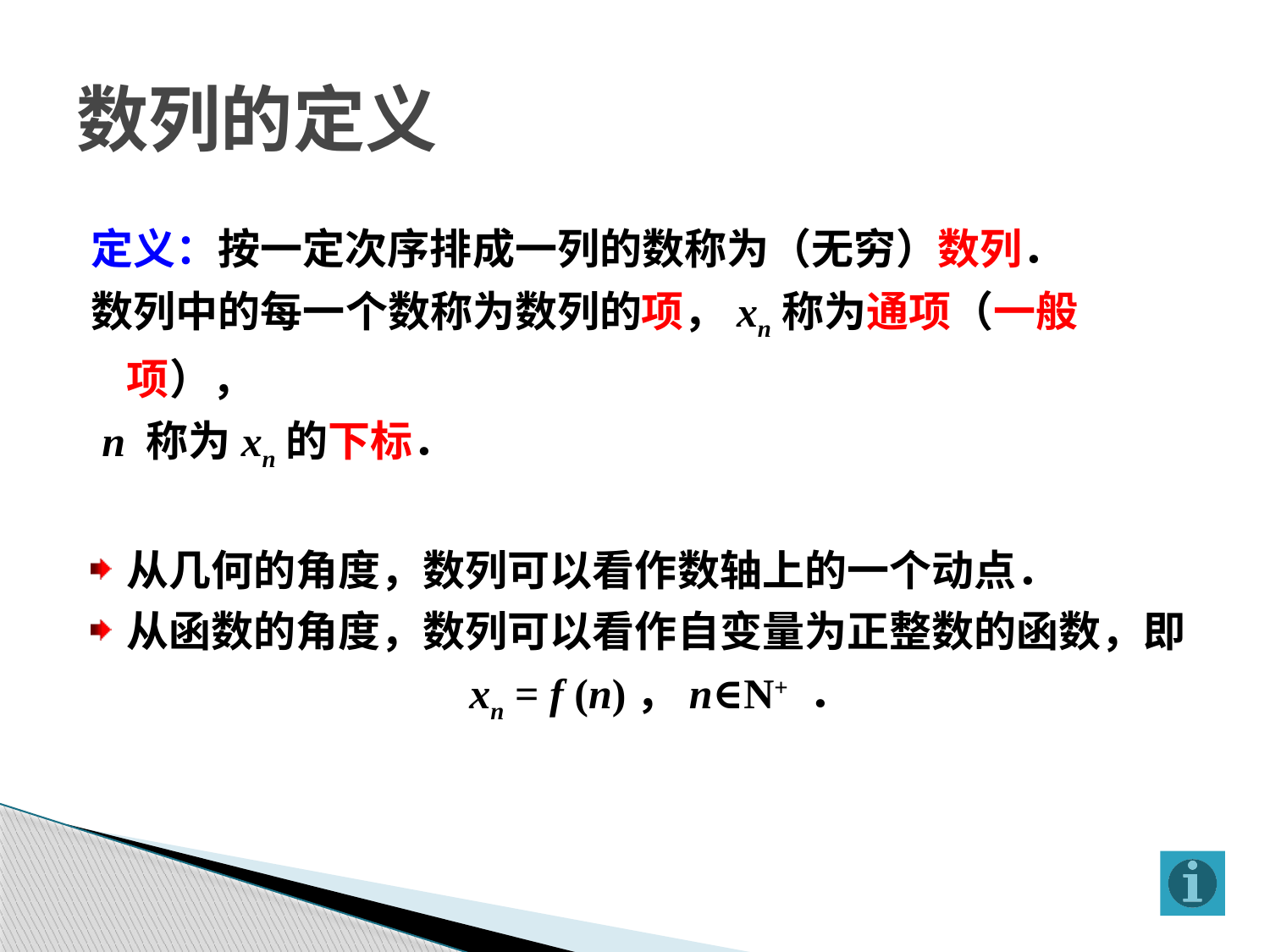

定义：按一定次序排成一列的数称为（无穷）数列．
数列中的每一个数称为数列的项，xn称为通项（一般项），
 n 称为xn的下标．

从几何的角度，数列可以看作数轴上的一个动点．
从函数的角度，数列可以看作自变量为正整数的函数，即
	xn = f (n)，n∈N+ ．
# 数列的定义